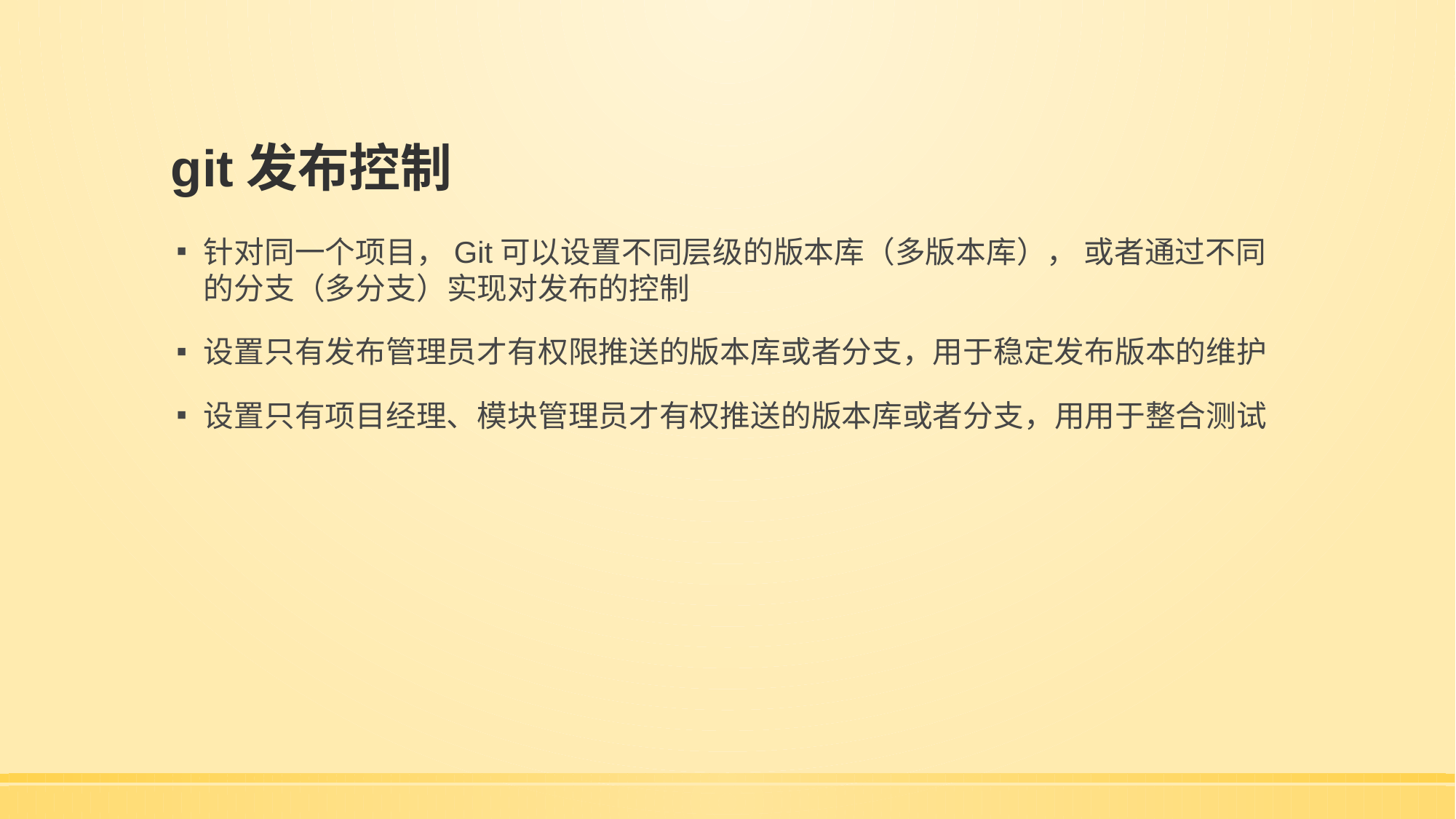

# git发布控制
针对同一个项目，Git可以设置不同层级的版本库（多版本库）， 或者通过不同的分支（多分支）实现对发布的控制
设置只有发布管理员才有权限推送的版本库或者分支，用于稳定发布版本的维护
设置只有项目经理、模块管理员才有权推送的版本库或者分支，用用于整合测试